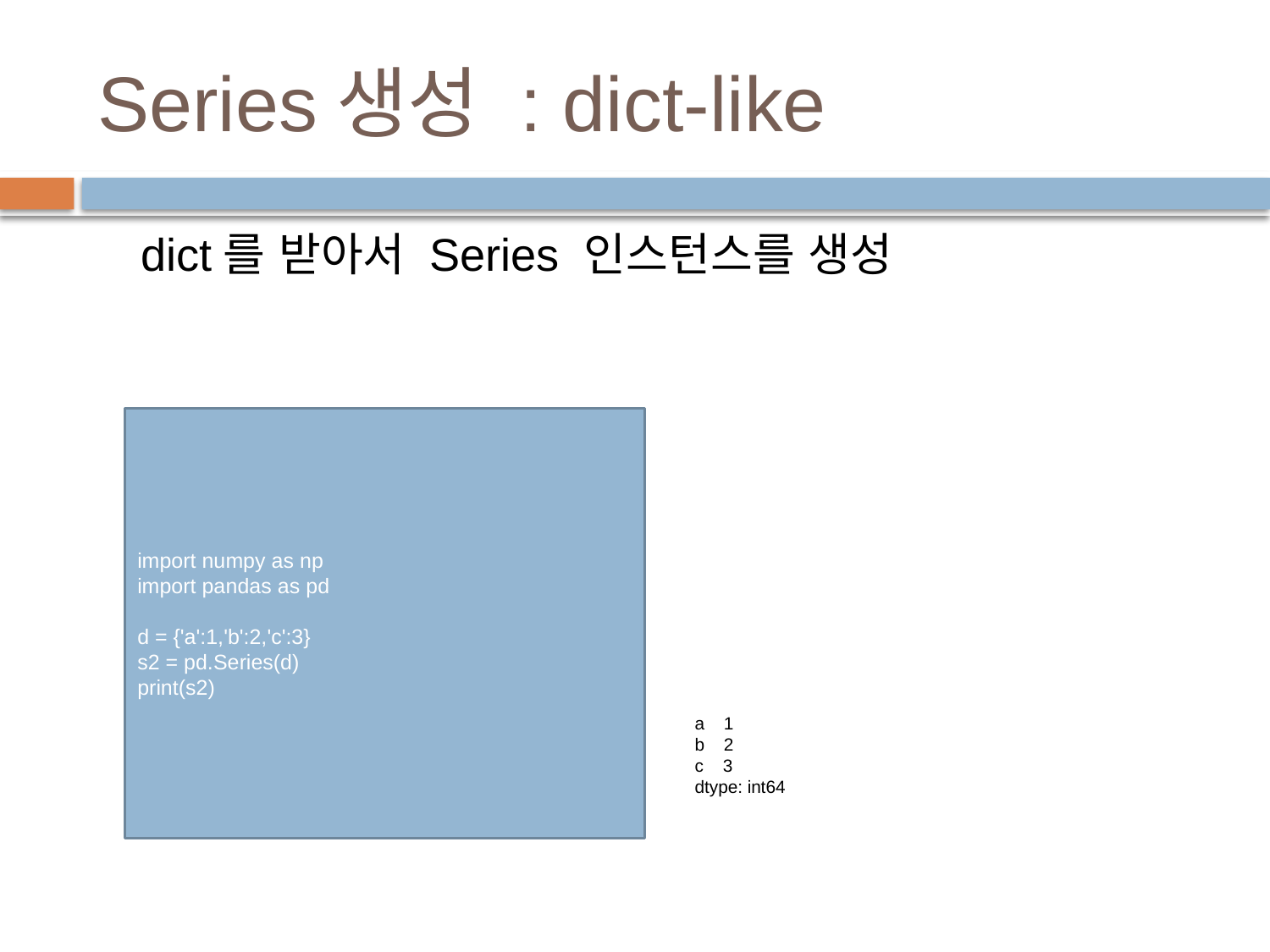

# Series생성 : dict-like
dict를 받아서 Series 인스턴스를 생성
import numpy as np
import pandas as pd

d = {'a':1,'b':2,'c':3}
s2 = pd.Series(d)
print(s2)
a    1
b    2
c    3
dtype: int64